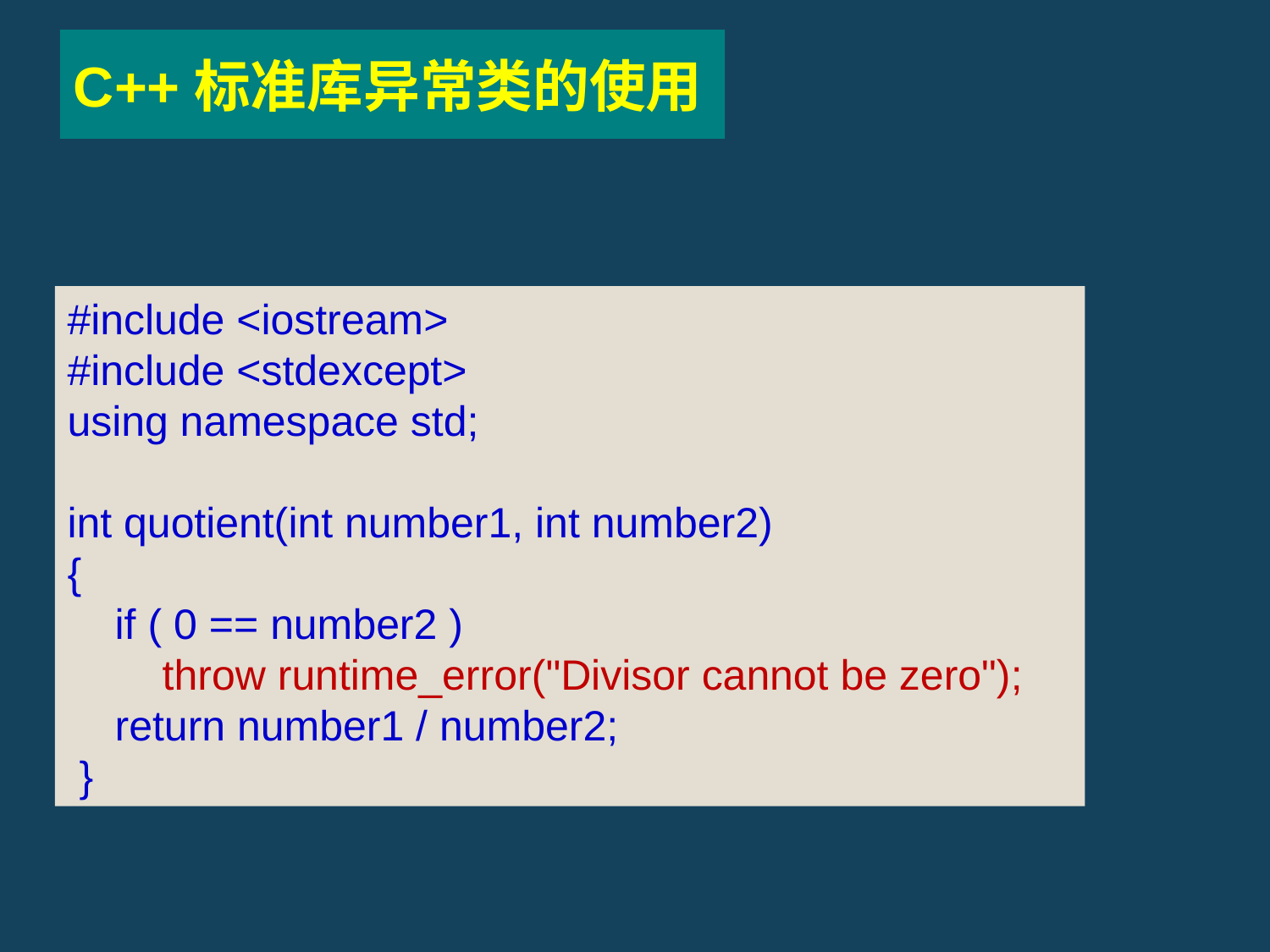

C++标准库异常类的使用
#include <iostream>
#include <stdexcept>
using namespace std;

int quotient(int number1, int number2)
{
    if ( 0 == number2 )
        throw runtime_error("Divisor cannot be zero");
    return number1 / number2;
 }